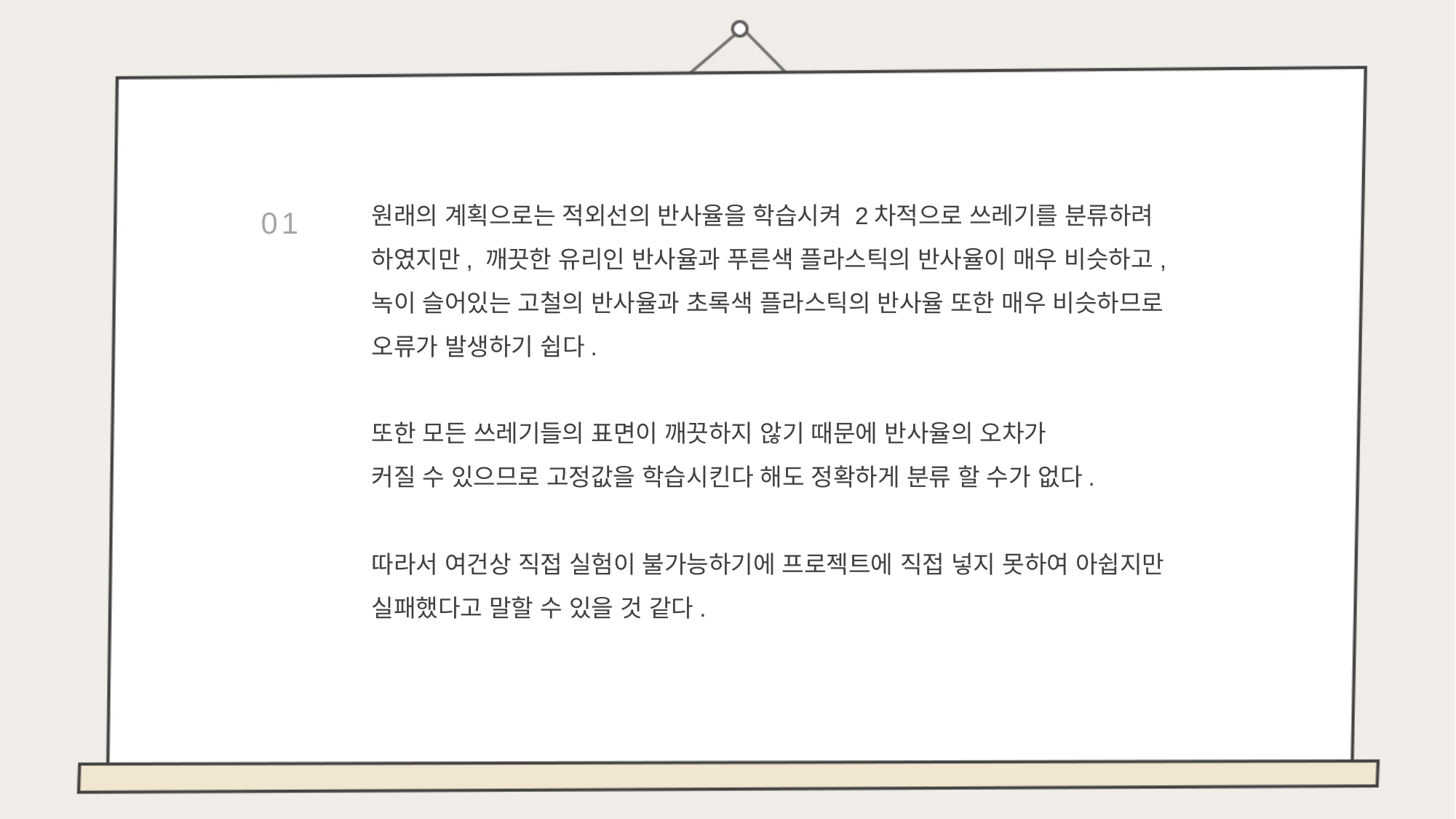

0 1
원래의 계획으로는 적외선의 반사율을 학습시켜 2차적으로 쓰레기를 분류하려 하였지만, 깨끗한 유리인 반사율과 푸른색 플라스틱의 반사율이 매우 비슷하고, 녹이 슬어있는 고철의 반사율과 초록색 플라스틱의 반사율 또한 매우 비슷하므로 오류가 발생하기 쉽다.

또한 모든 쓰레기들의 표면이 깨끗하지 않기 때문에 반사율의 오차가
커질 수 있으므로 고정값을 학습시킨다 해도 정확하게 분류 할 수가 없다.

따라서 여건상 직접 실험이 불가능하기에 프로젝트에 직접 넣지 못하여 아쉽지만 실패했다고 말할 수 있을 것 같다.